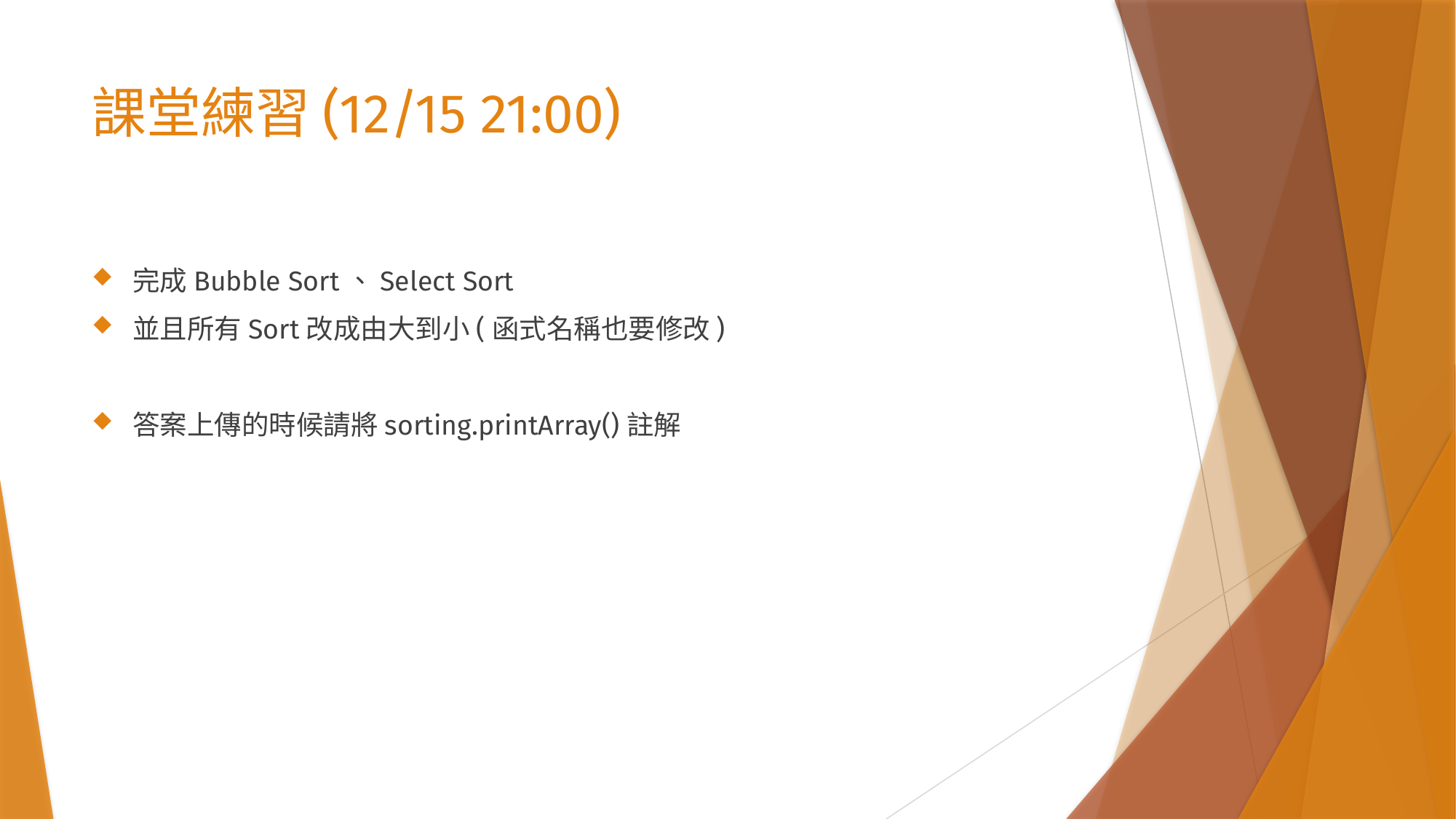

# 課堂練習(12/15 21:00)
完成Bubble Sort、Select Sort
並且所有Sort改成由大到小(函式名稱也要修改)

答案上傳的時候請將sorting.printArray()註解